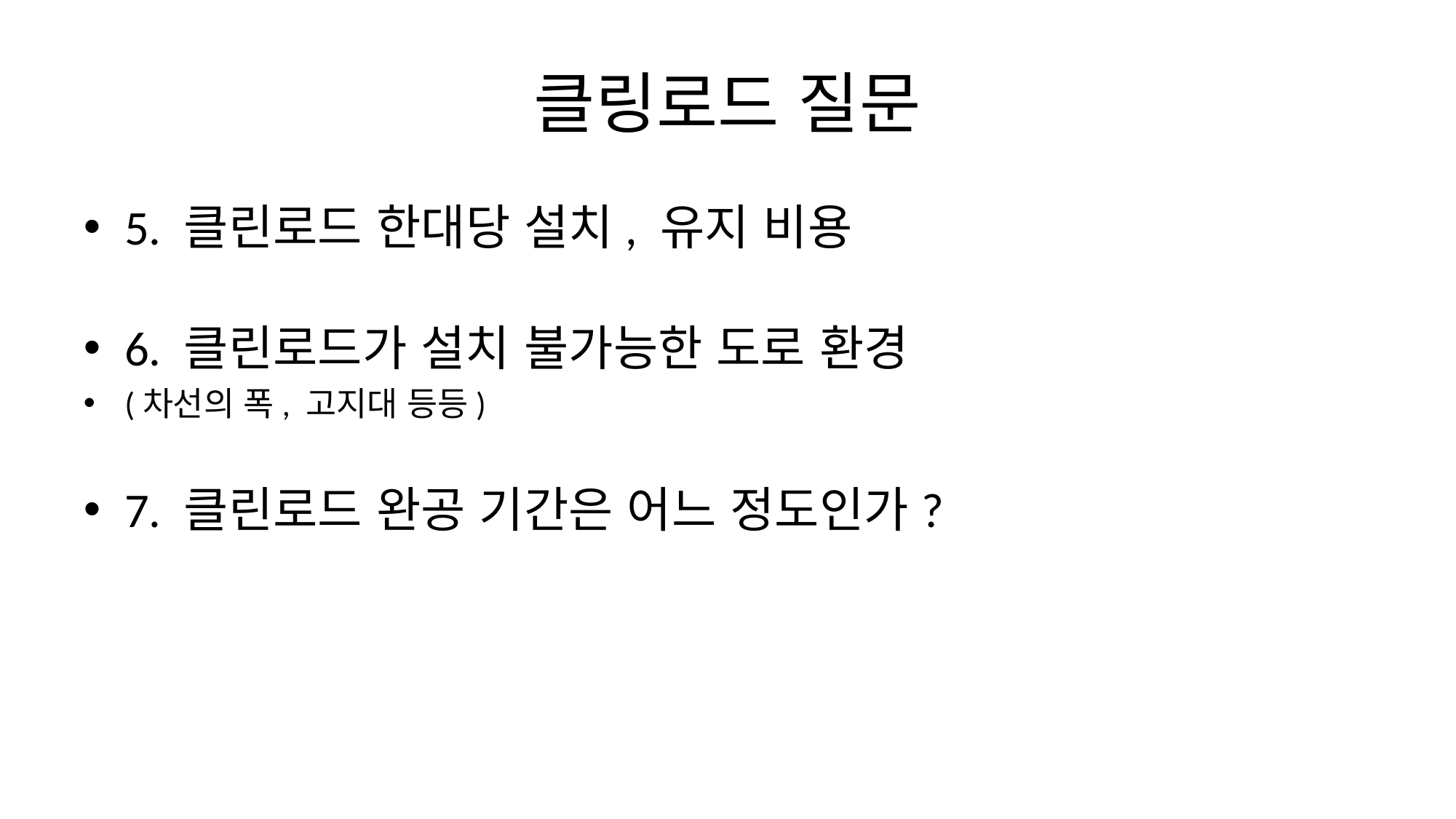

# 클링로드 질문
5. 클린로드 한대당 설치, 유지 비용

6. 클린로드가 설치 불가능한 도로 환경
(차선의 폭, 고지대 등등)

7. 클린로드 완공 기간은 어느 정도인가?